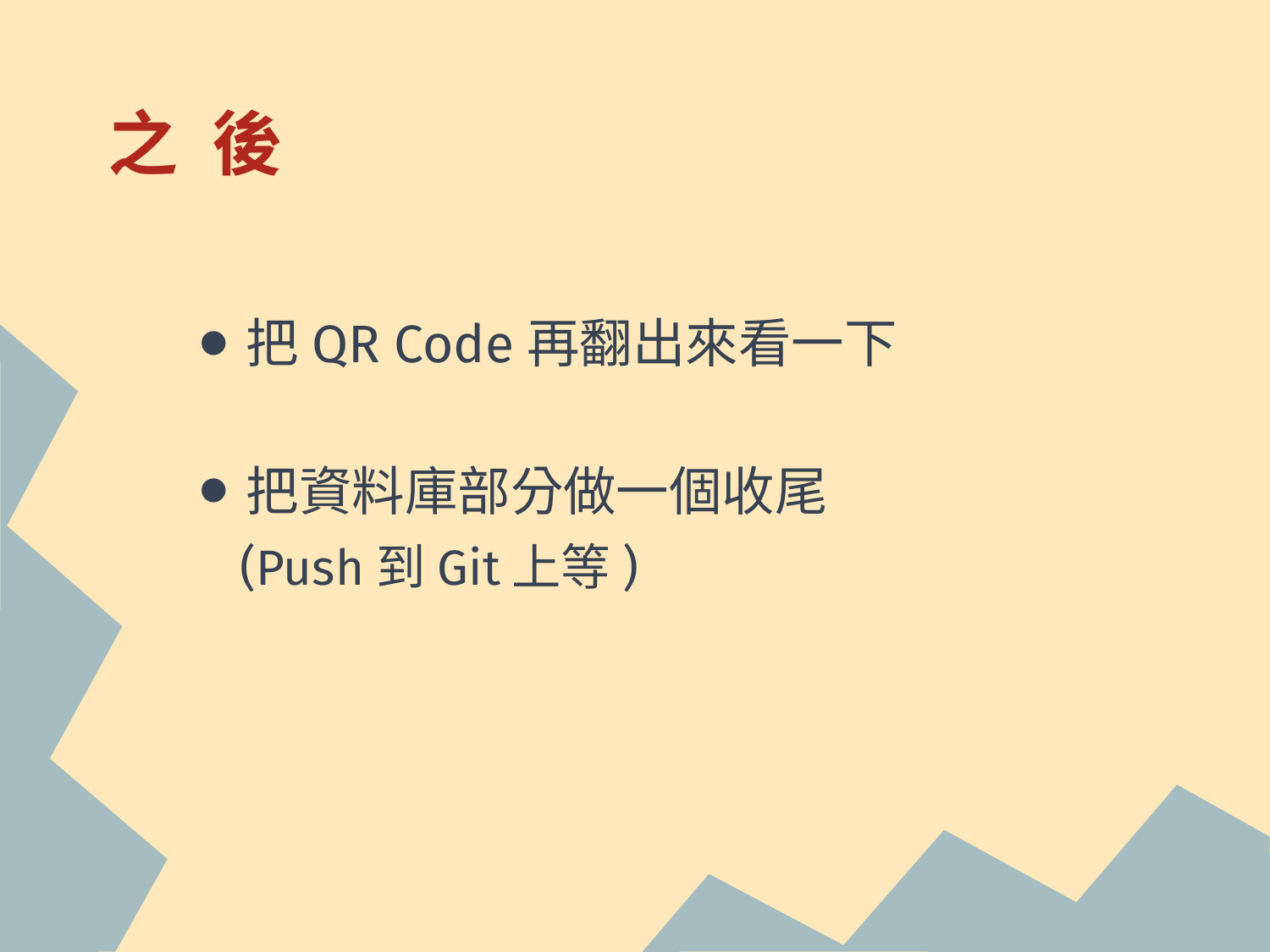

# 之  後
把QR Code再翻出來看一下

把資料庫部分做一個收尾
   (Push到Git上等)